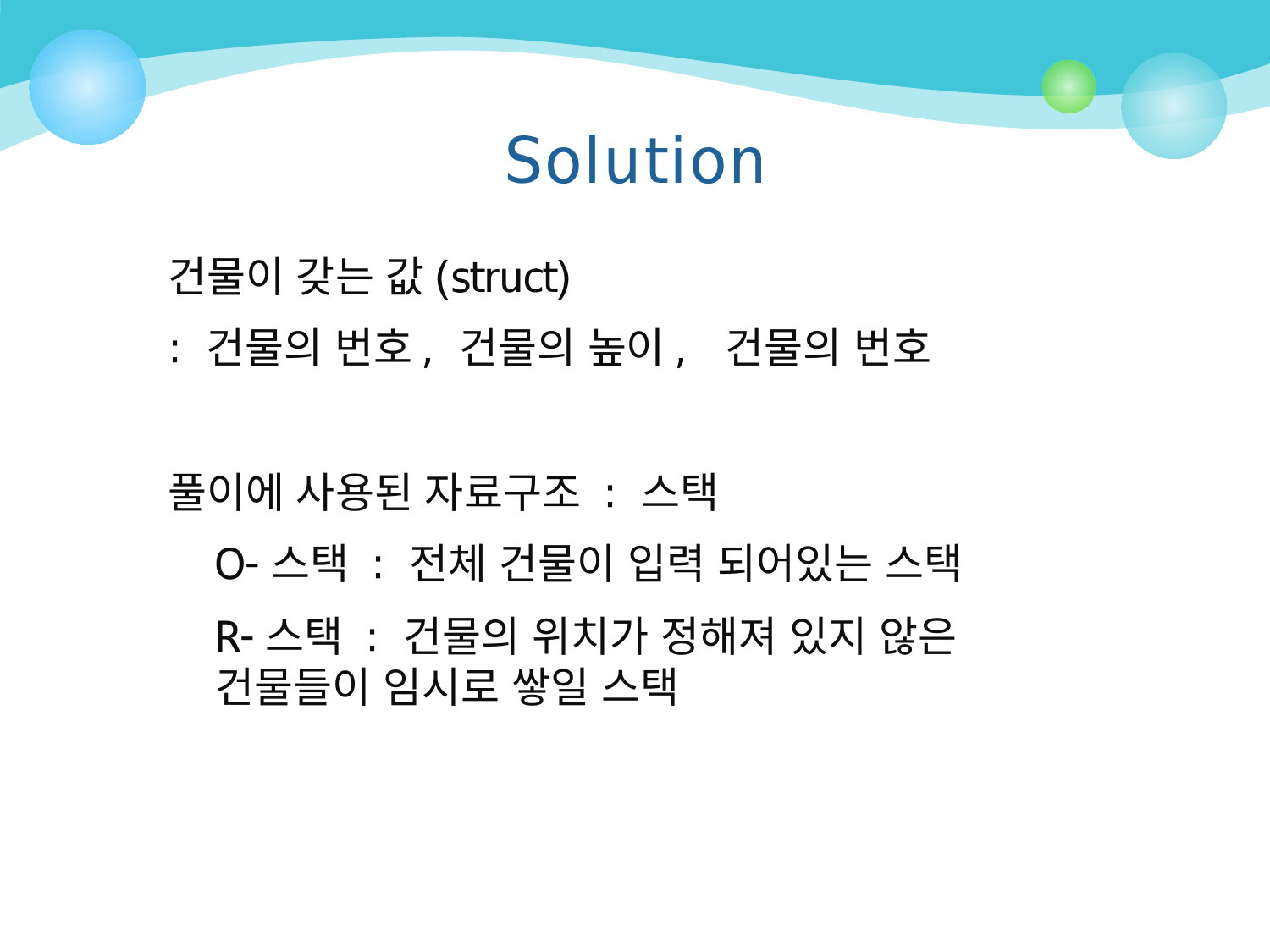

# Solution
건물이 갖는 값(struct)
: 건물의 번호, 건물의 높이,  건물의 번호

풀이에 사용된 자료구조 : 스택
O-스택 : 전체 건물이 입력 되어있는 스택
R-스택 : 건물의 위치가 정해져 있지 않은 건물들이 임시로 쌓일 스택